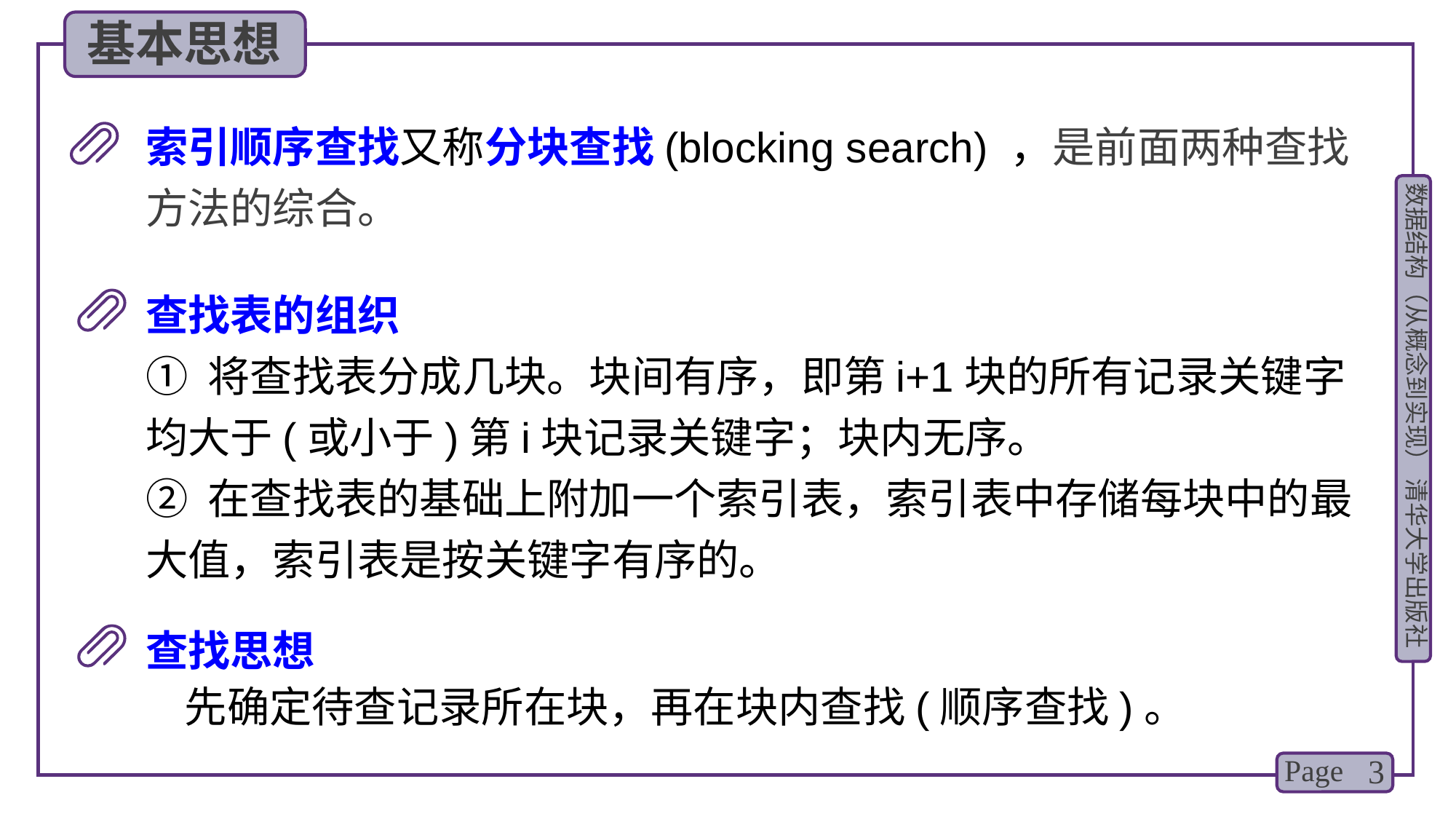

基本思想

索引顺序查找又称分块查找(blocking search) ，是前面两种查找方法的综合。

查找表的组织
① 将查找表分成几块。块间有序，即第i+1块的所有记录关键字均大于(或小于)第i块记录关键字；块内无序。
② 在查找表的基础上附加一个索引表，索引表中存储每块中的最大值，索引表是按关键字有序的。

查找思想
   先确定待查记录所在块，再在块内查找(顺序查找)。